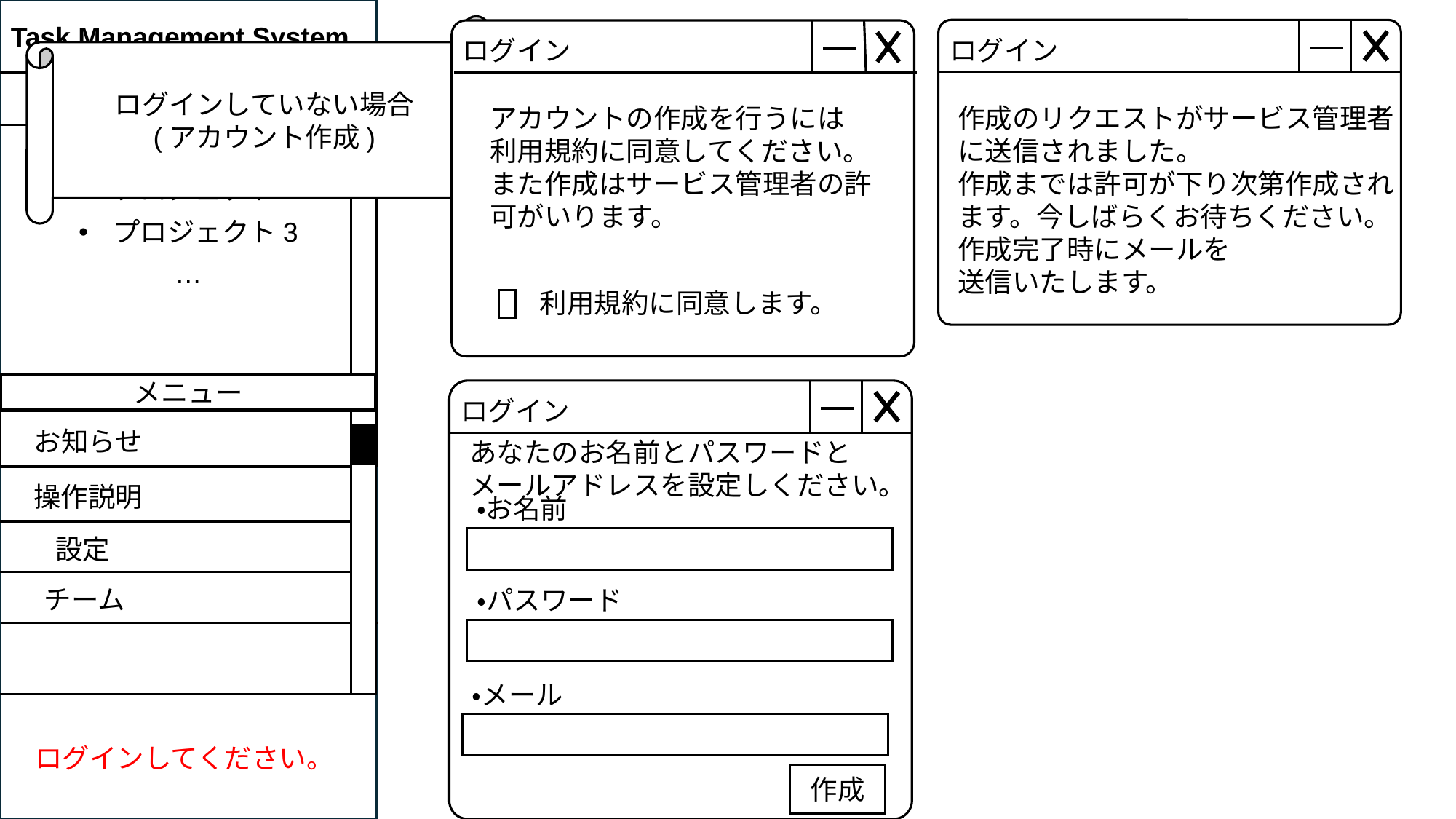

Task Management System
ログインしていない場合
(アカウント作成)

ログイン
ログイン
プロジェクト
作成のリクエストがサービス管理者
に送信されました。
作成までは許可が下り次第作成され
ます。今しばらくお待ちください。
作成完了時にメールを
送信いたします。
アカウントの作成を行うには
利用規約に同意してください。
また作成はサービス管理者の許可がいります。

プロジェクト1

プロジェクト2
プロジェクト3
…
利用規約に同意します。

メニュー

ログイン

お知らせ

あなたのお名前とパスワードと
メールアドレスを設定しください。
操作説明
・お名前
設定

チーム
・パスワード

・メール

ログインしてください。
作成